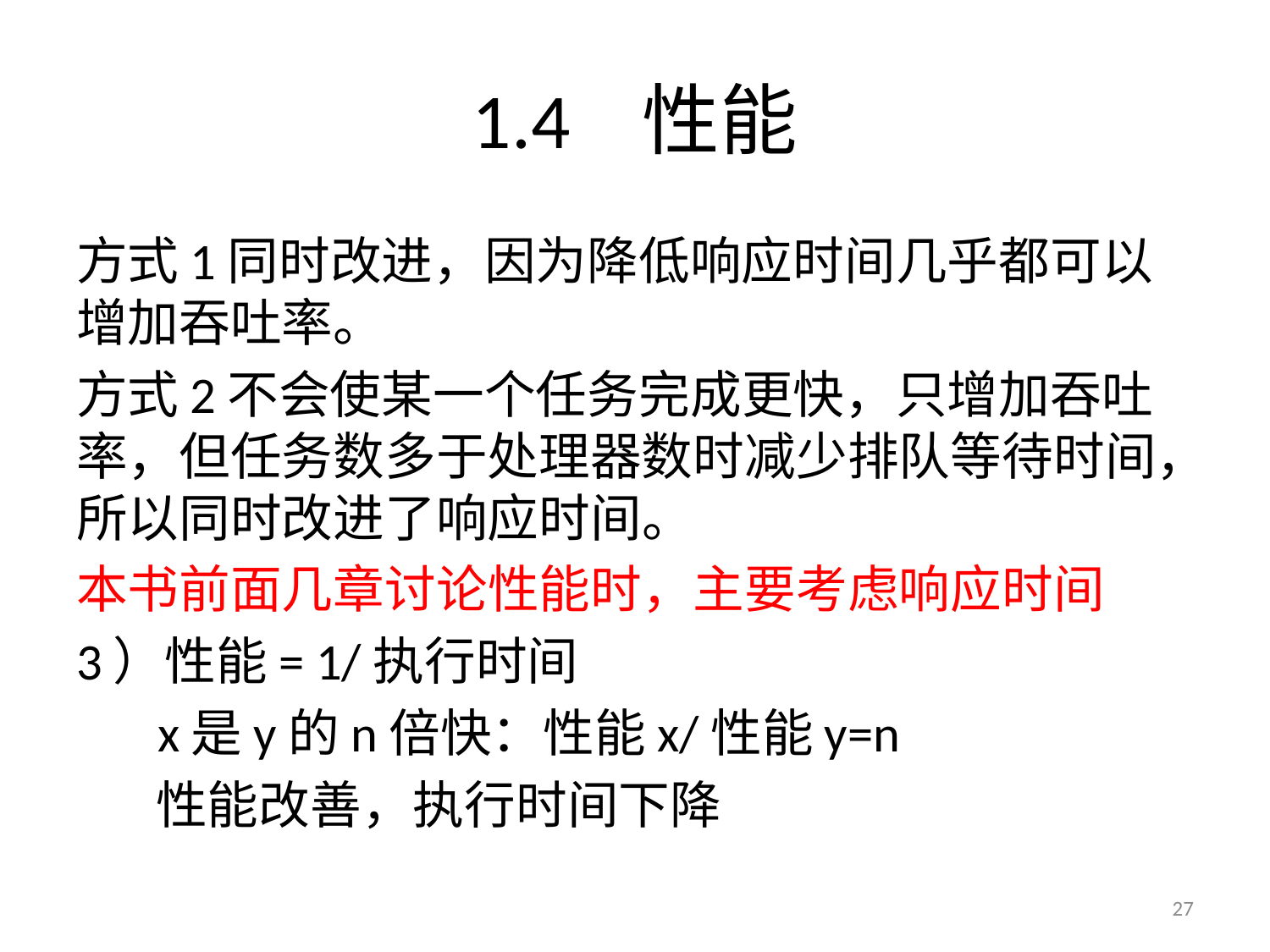

# 1.4   性能
方式1同时改进，因为降低响应时间几乎都可以增加吞吐率。
方式2不会使某一个任务完成更快，只增加吞吐率，但任务数多于处理器数时减少排队等待时间，所以同时改进了响应时间。
本书前面几章讨论性能时，主要考虑响应时间
3）性能= 1/执行时间
       x是y的n倍快：性能x/性能y=n
      性能改善，执行时间下降

27